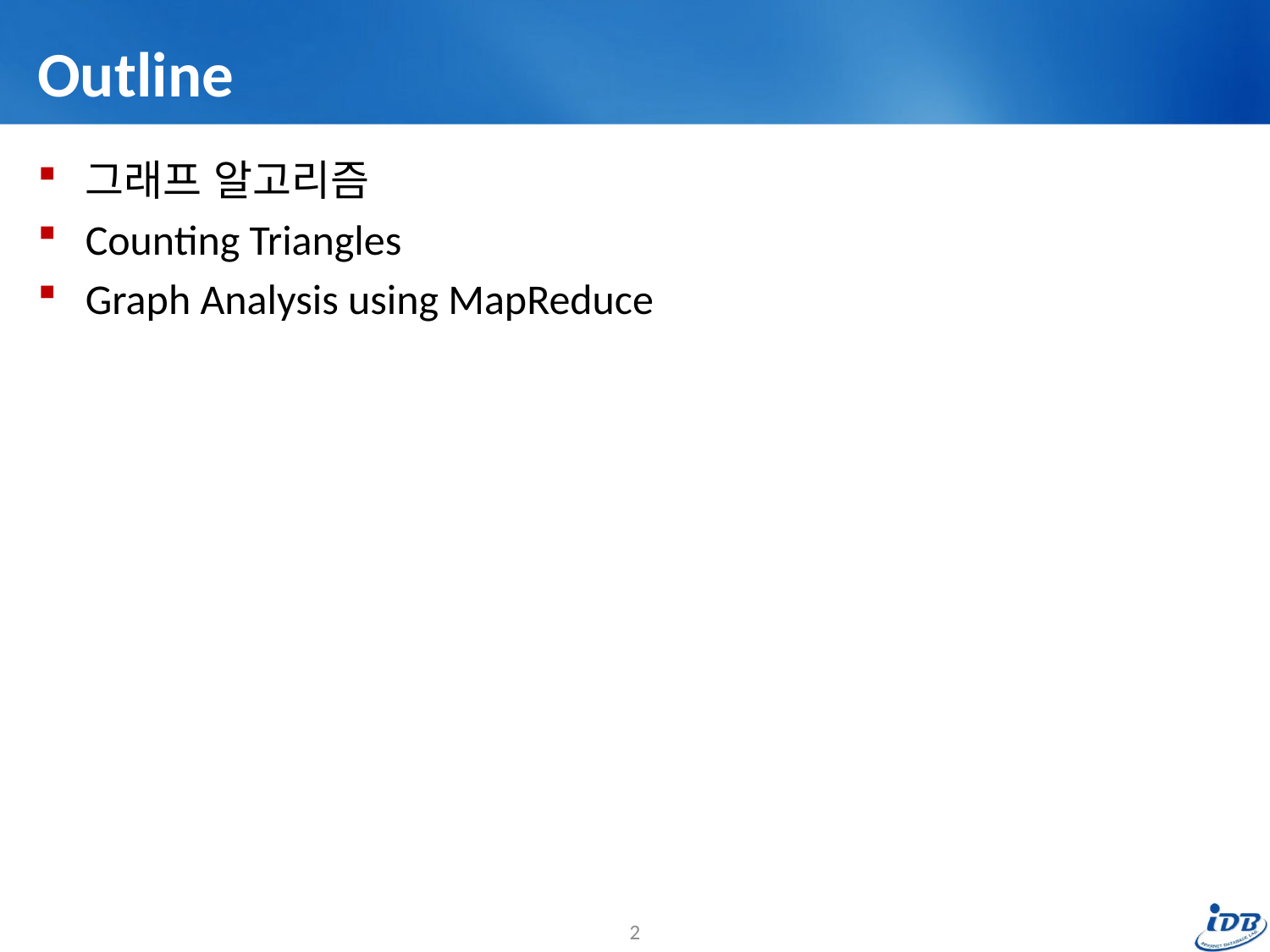

# Outline
그래프 알고리즘
Counting Triangles
Graph Analysis using MapReduce
2